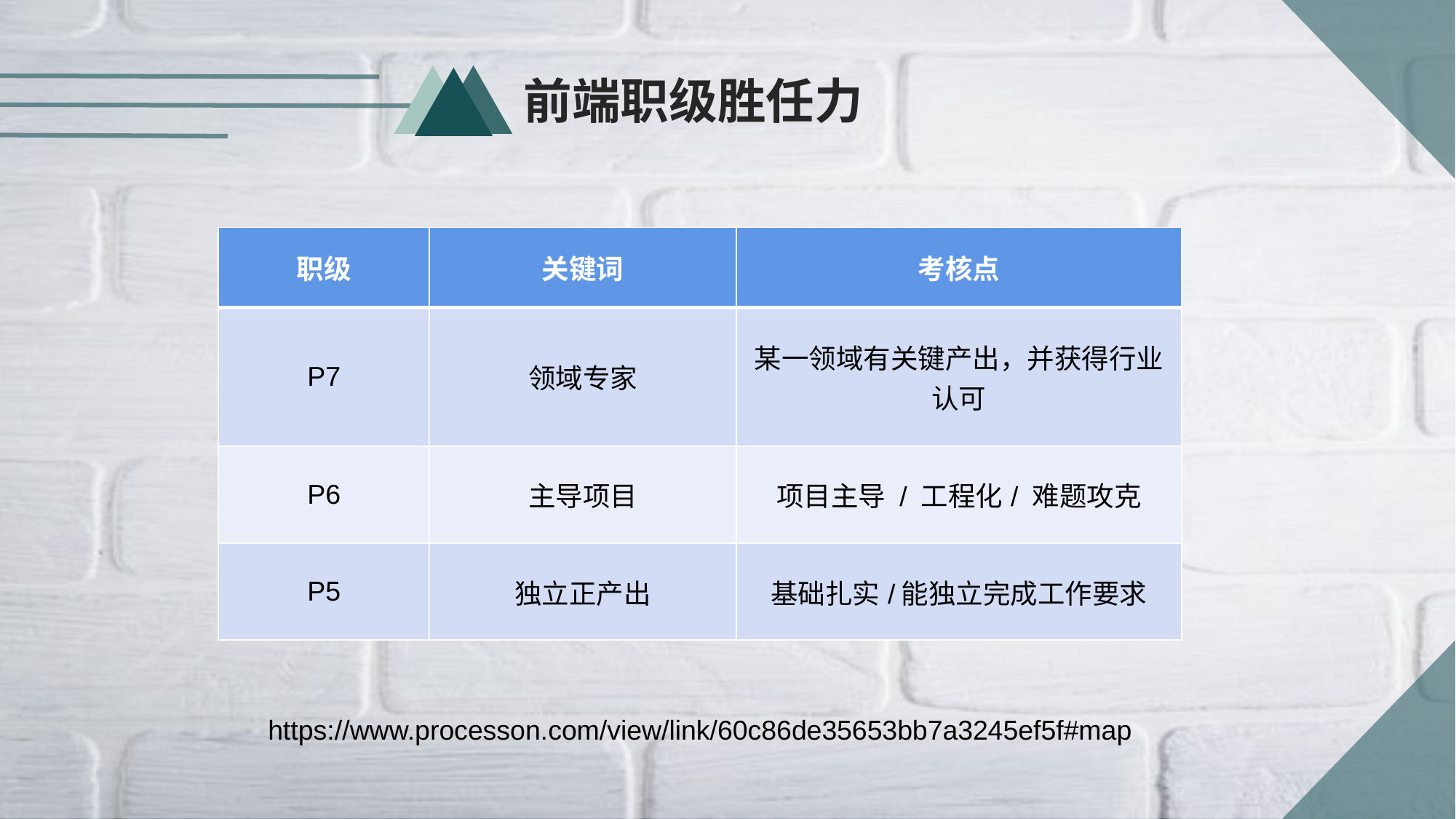

前端职级胜任力
| 职级 | 关键词 | 考核点 |
| --- | --- | --- |
| P7 | 领域专家 | 某一领域有关键产出，并获得行业认可 |
| P6 | 主导项目 | 项目主导 / 工程化/ 难题攻克 |
| P5 | 独立正产出 | 基础扎实/能独立完成工作要求 |

https://www.processon.com/view/link/60c86de35653bb7a3245ef5f#map